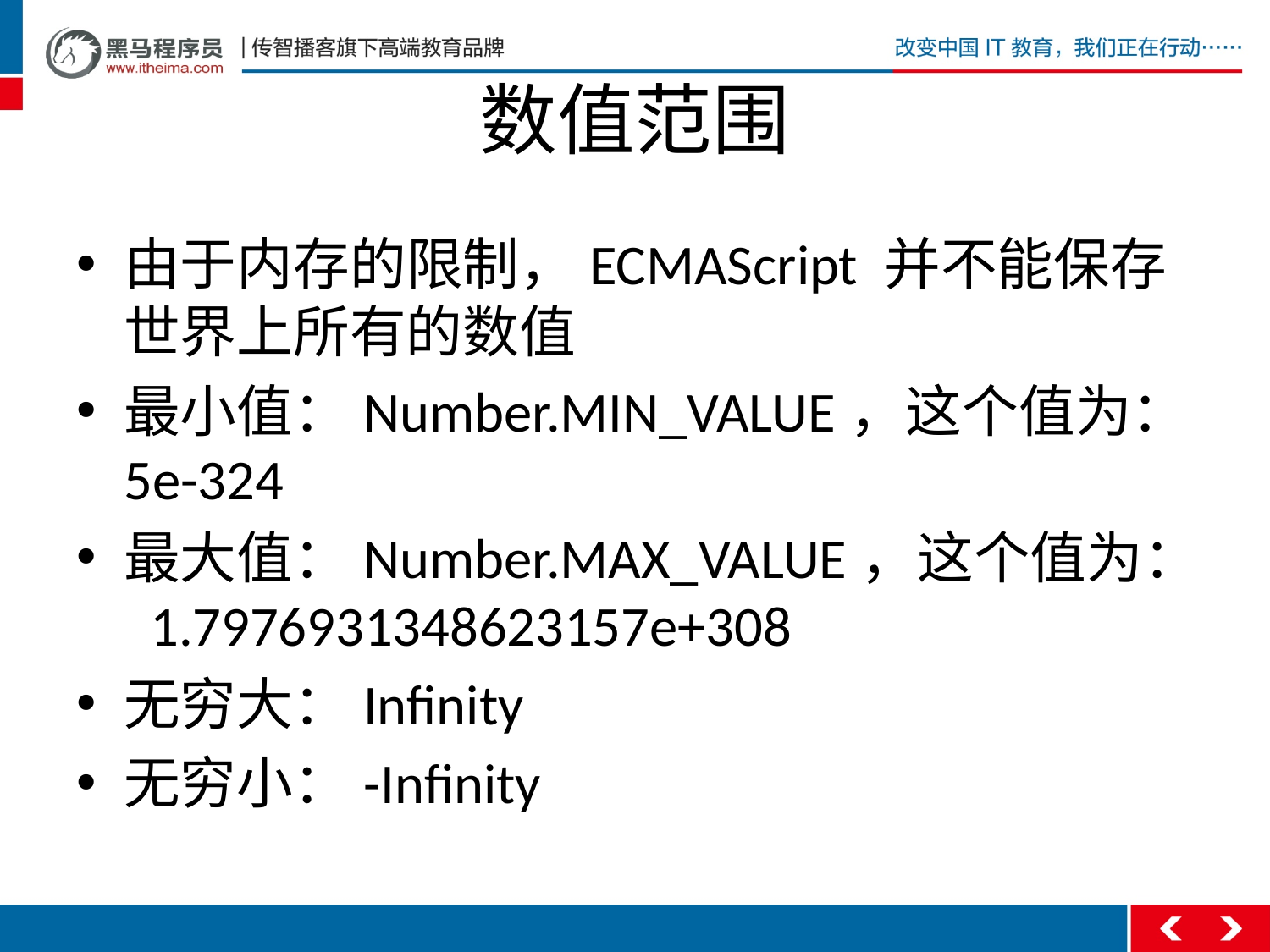

# 数值范围
由于内存的限制，ECMAScript 并不能保存世界上所有的数值
最小值：Number.MIN_VALUE，这个值为： 5e-324
最大值：Number.MAX_VALUE，这个值为： 1.7976931348623157e+308
无穷大：Infinity
无穷小：-Infinity